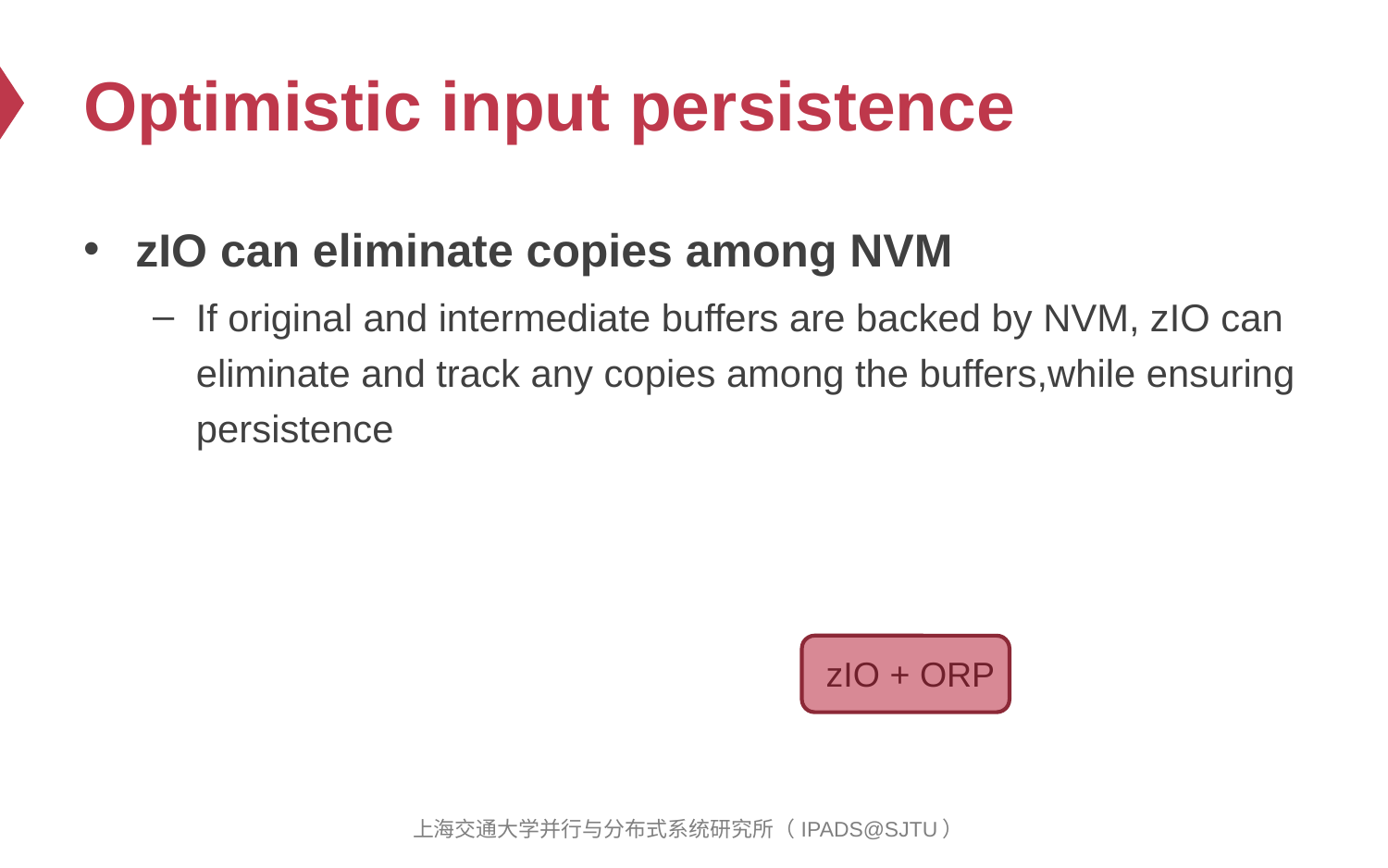

# Optimistic input persistence
zIO can eliminate copies among NVM
If original and intermediate buffers are backed by NVM, zIO can eliminate and track any copies among the buffers,while ensuring persistence

zIO + ORP
19
上海交通大学并行与分布式系统研究所（IPADS@SJTU）